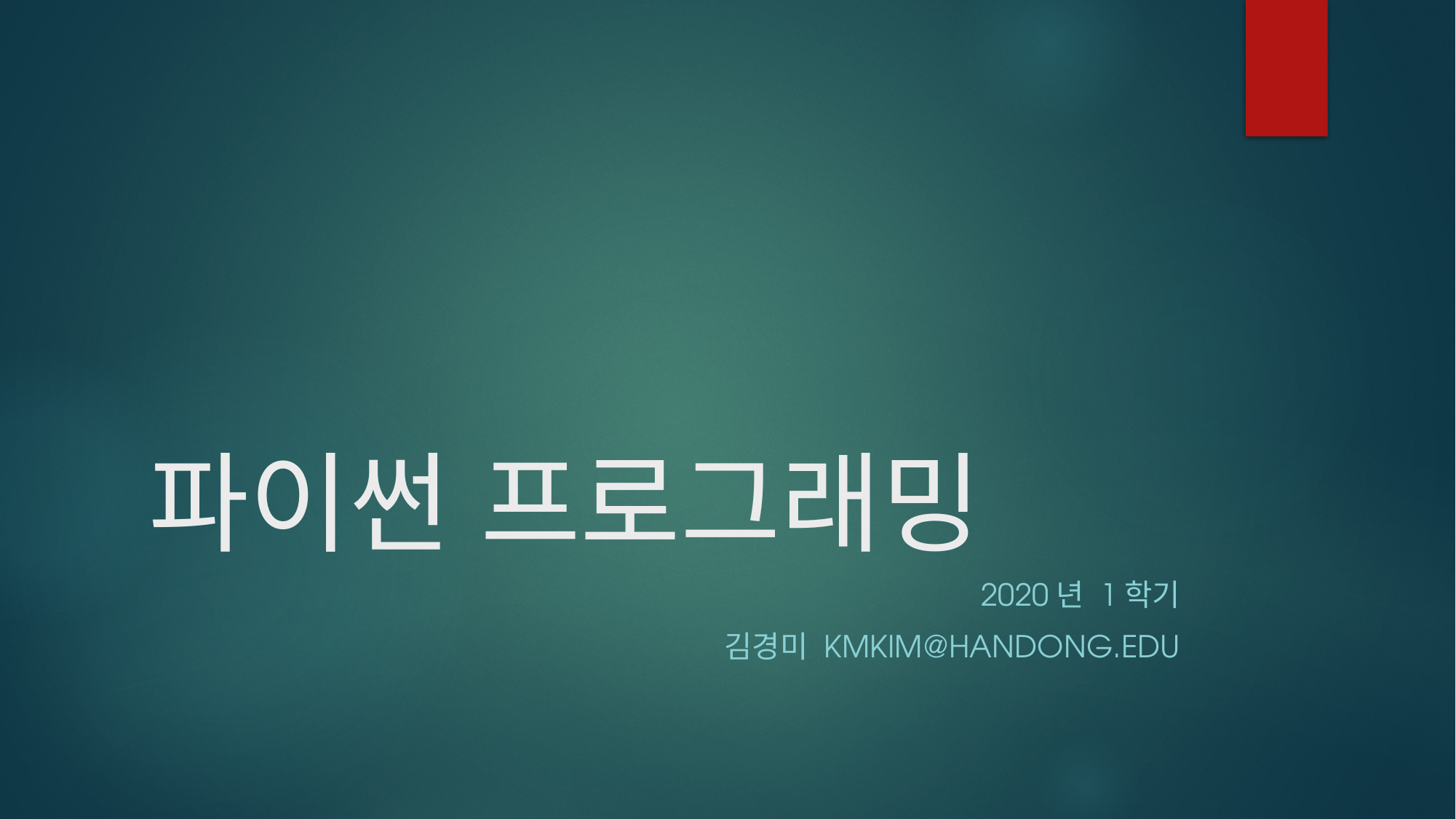

# 파이썬 프로그래밍
2020년 1학기
김경미 kmkim@handong.edu